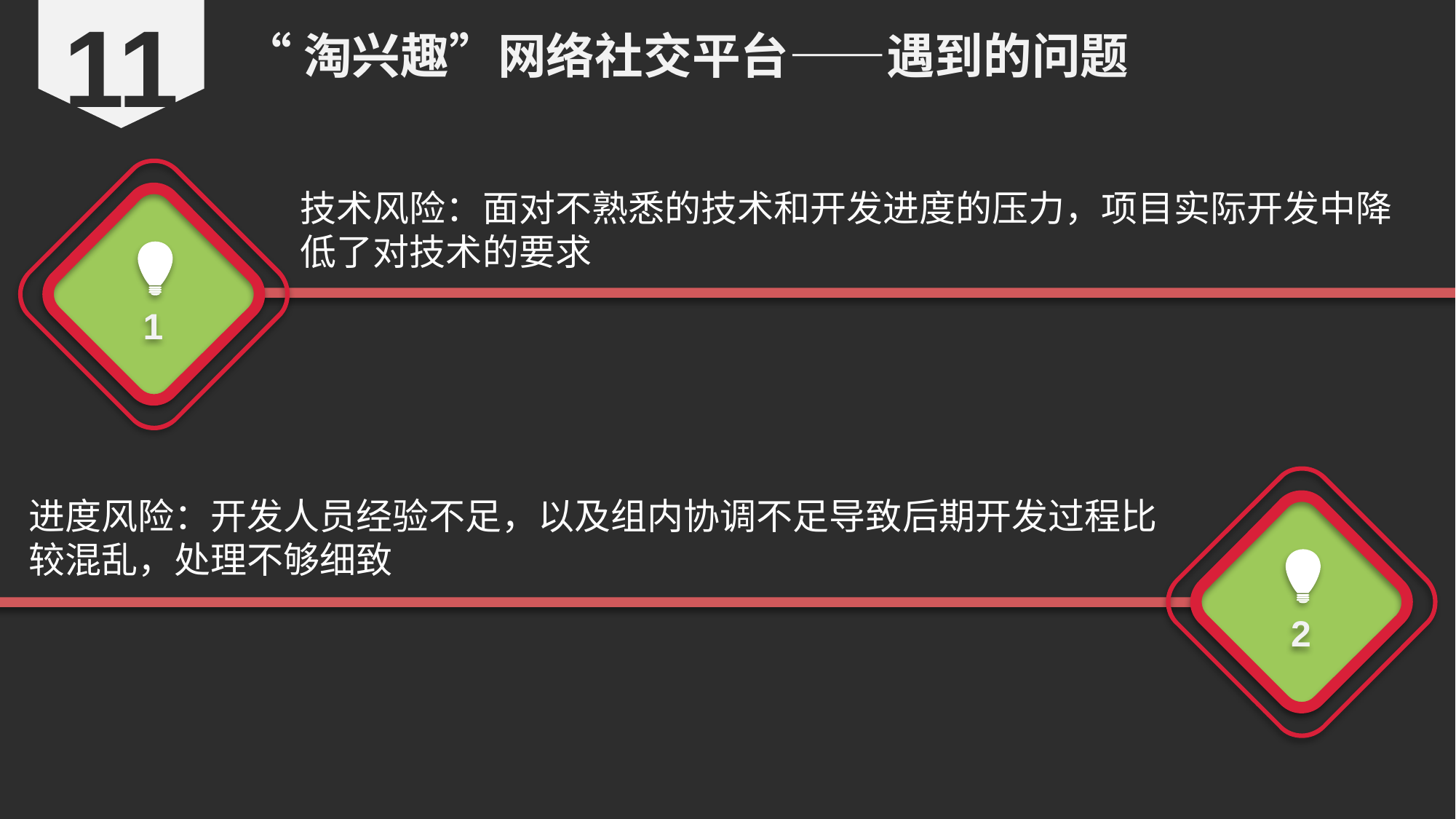

11
“淘兴趣”网络社交平台——遇到的问题

技术风险：面对不熟悉的技术和开发进度的压力，项目实际开发中降低了对技术的要求

1

进度风险：开发人员经验不足，以及组内协调不足导致后期开发过程比较混乱，处理不够细致

2